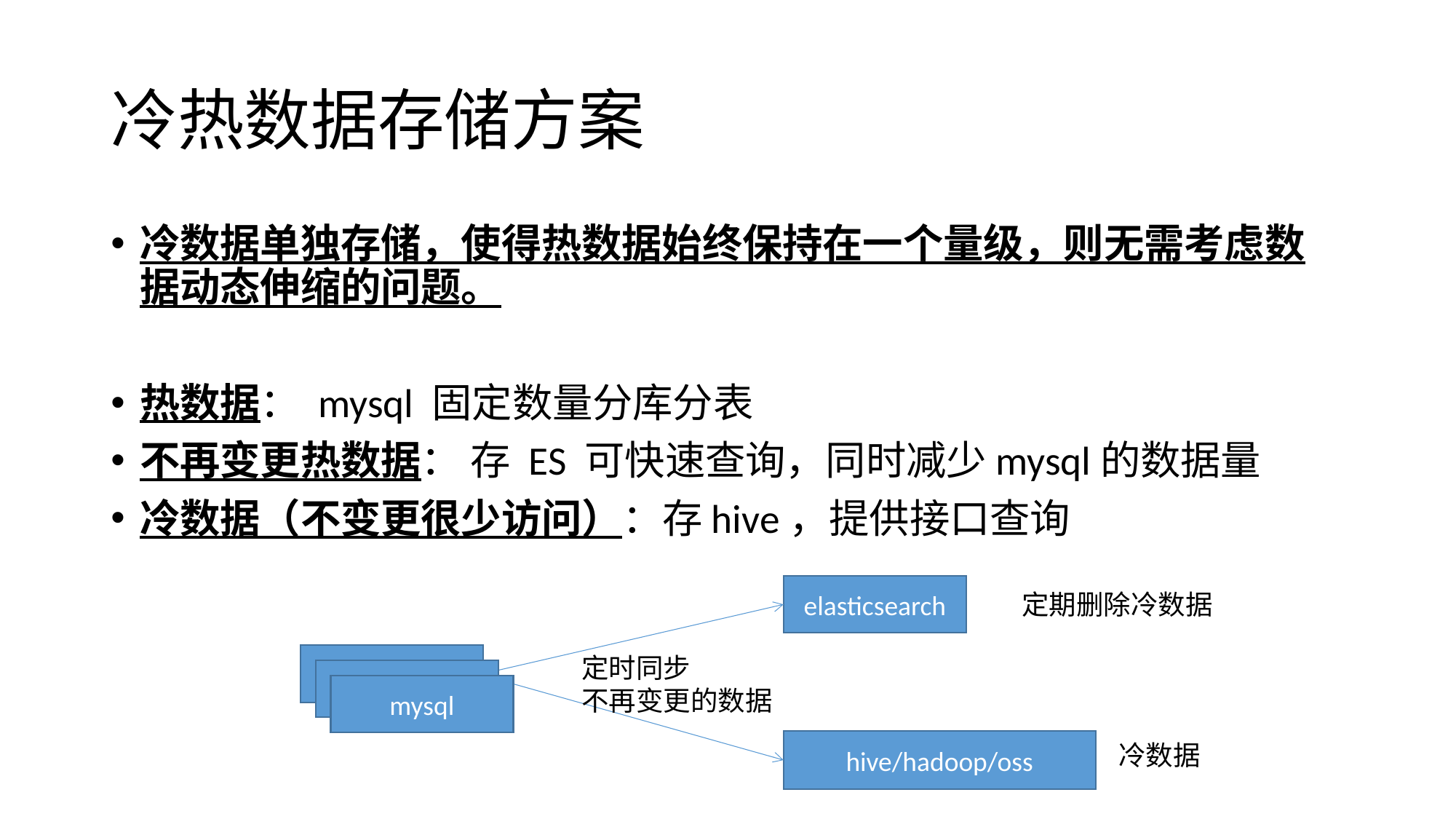

# 冷热数据存储方案
冷数据单独存储，使得热数据始终保持在一个量级，则无需考虑数据动态伸缩的问题。

热数据： mysql 固定数量分库分表
不再变更热数据： 存 ES 可快速查询，同时减少mysql的数据量
冷数据（不变更很少访问）：存hive，提供接口查询

elasticsearch
定期删除冷数据
mysql
定时同步
不再变更的数据
mysql
mysql
hive/hadoop/oss
冷数据